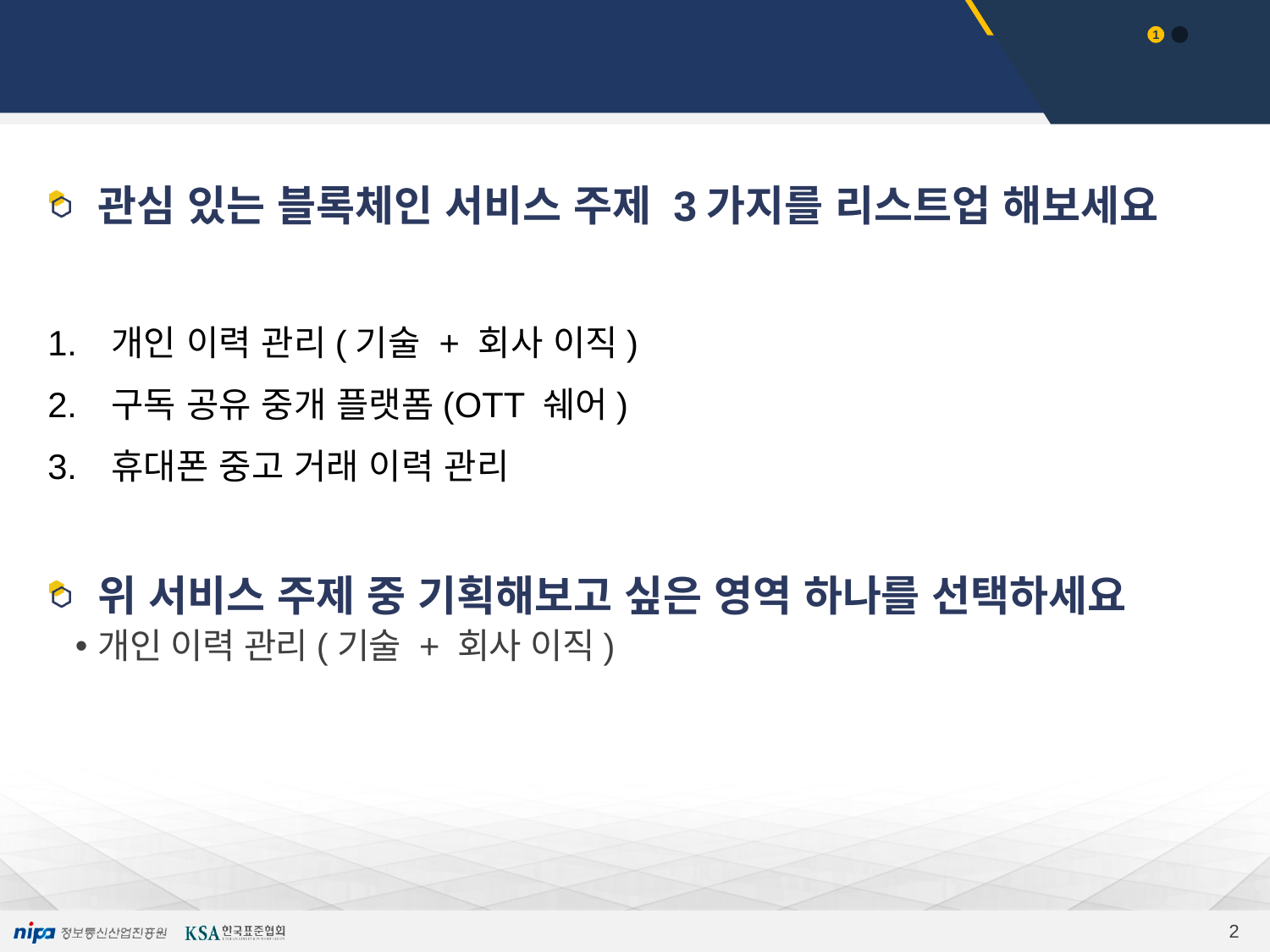

# 주제 선택하기
관심 있는 블록체인 서비스 주제 3가지를 리스트업 해보세요

개인 이력 관리(기술 + 회사 이직)
구독 공유 중개 플랫폼(OTT 쉐어)
휴대폰 중고 거래 이력 관리

위 서비스 주제 중 기획해보고 싶은 영역 하나를 선택하세요
개인 이력 관리(기술 + 회사 이직)